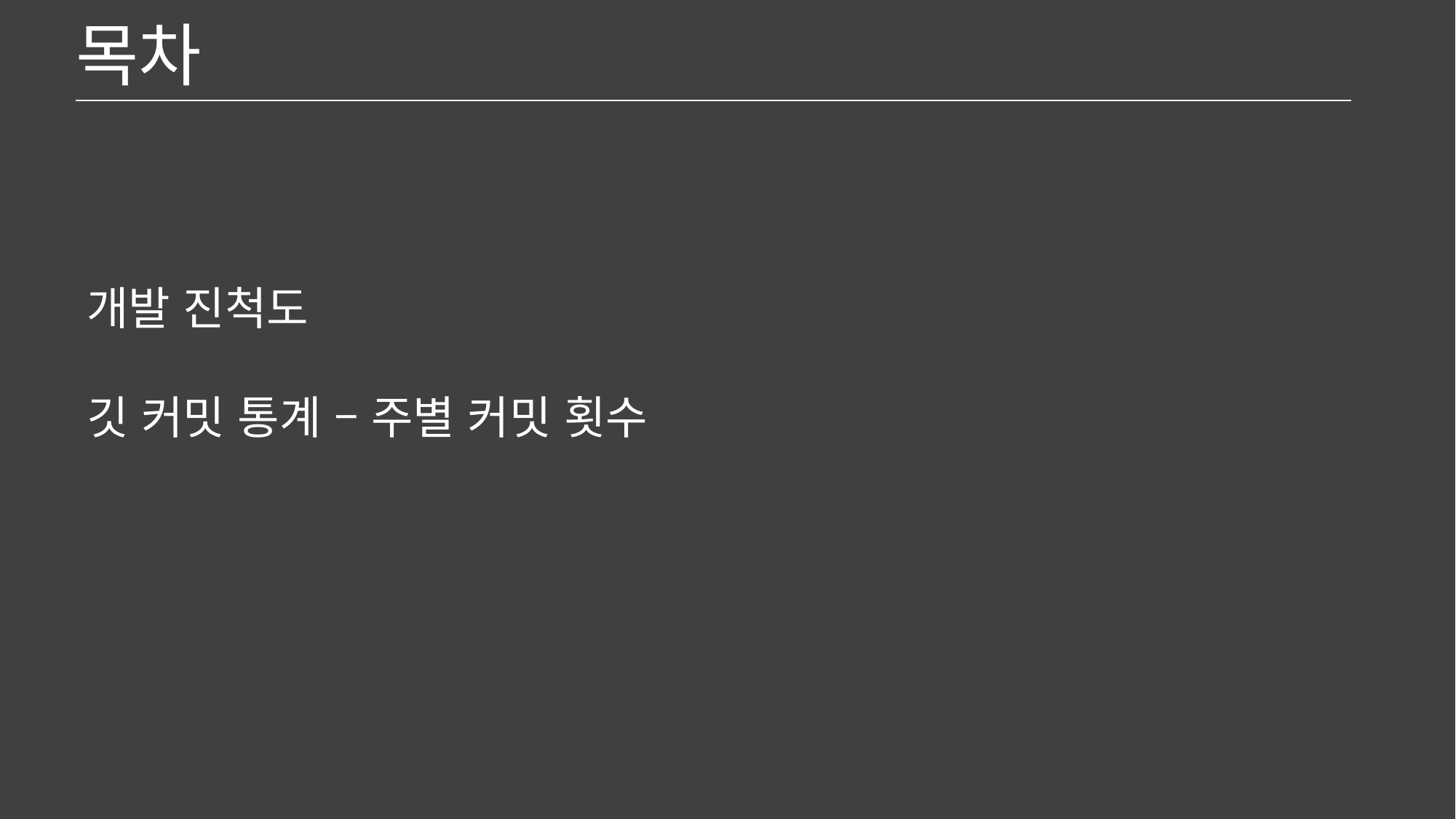

목차

개발 진척도

깃 커밋 통계 – 주별 커밋 횟수